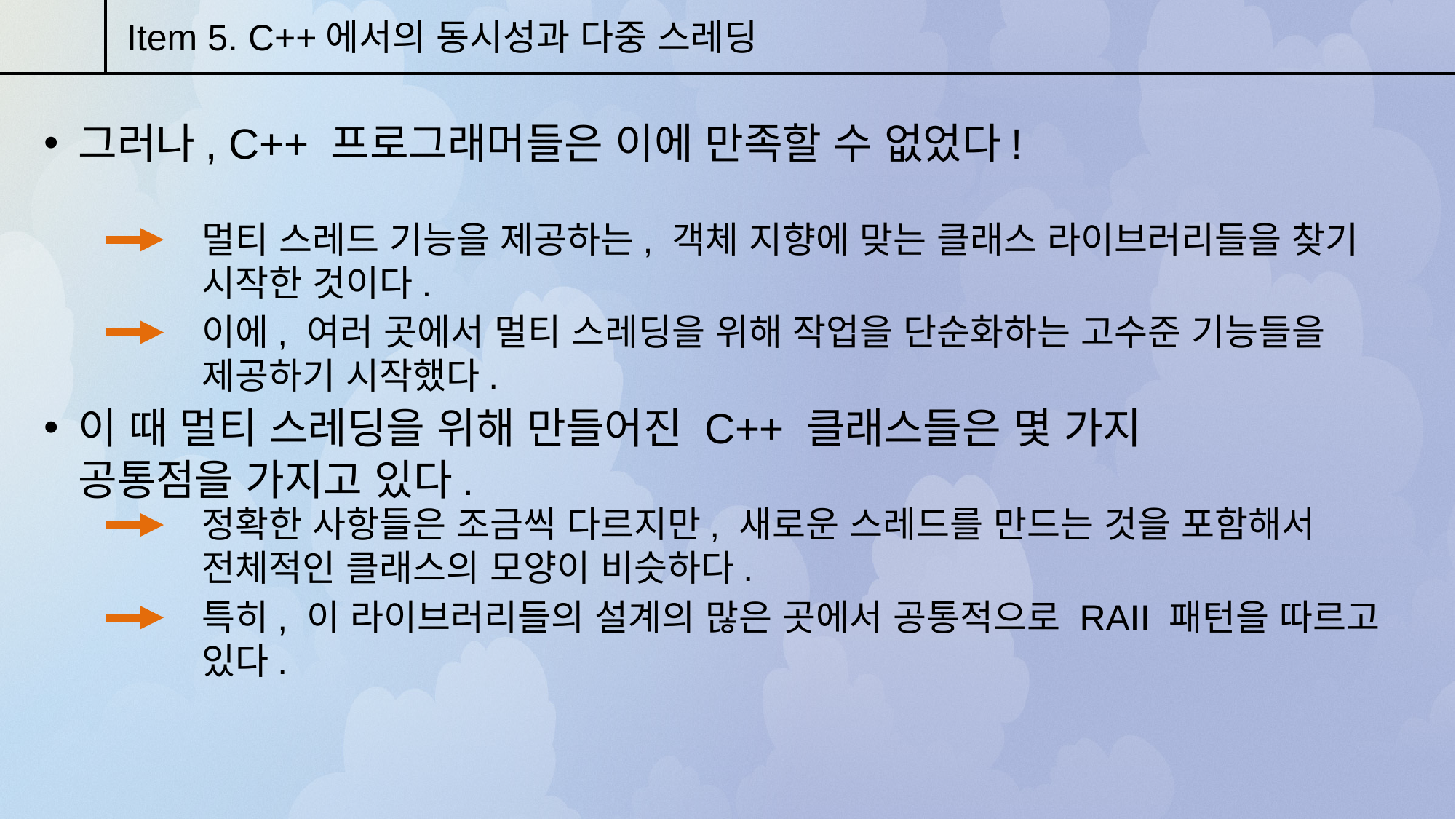

Item 5. C++에서의 동시성과 다중 스레딩
그러나, C++ 프로그래머들은 이에 만족할 수 없었다!
멀티 스레드 기능을 제공하는, 객체 지향에 맞는 클래스 라이브러리들을 찾기 시작한 것이다.
이에, 여러 곳에서 멀티 스레딩을 위해 작업을 단순화하는 고수준 기능들을 제공하기 시작했다.
이 때 멀티 스레딩을 위해 만들어진 C++ 클래스들은 몇 가지 공통점을 가지고 있다.
정확한 사항들은 조금씩 다르지만, 새로운 스레드를 만드는 것을 포함해서 전체적인 클래스의 모양이 비슷하다.
특히, 이 라이브러리들의 설계의 많은 곳에서 공통적으로 RAII 패턴을 따르고 있다.